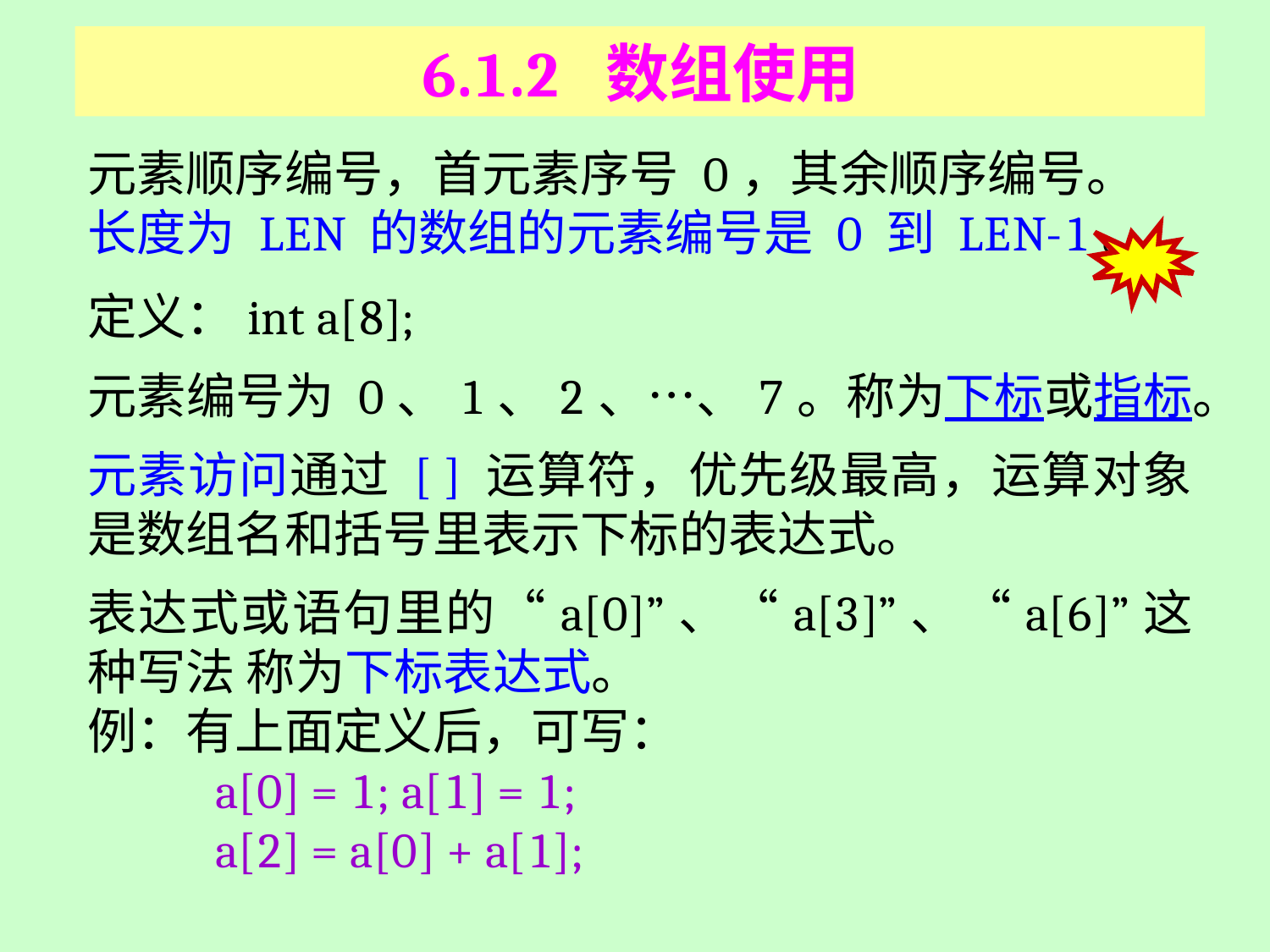

# 6.1.2  数组使用
元素顺序编号，首元素序号 0，其余顺序编号。
长度为 LEN 的数组的元素编号是 0 到 LEN-1。
定义：int a[8];
元素编号为 0、1、2、…、7。称为下标或指标。
元素访问通过 [ ] 运算符，优先级最高，运算对象是数组名和括号里表示下标的表达式。
表达式或语句里的“a[0]”、“a[3]”、“a[6]”这种写法 称为下标表达式。
例：有上面定义后，可写：
	a[0] = 1; a[1] = 1;
	a[2] = a[0] + a[1];

11